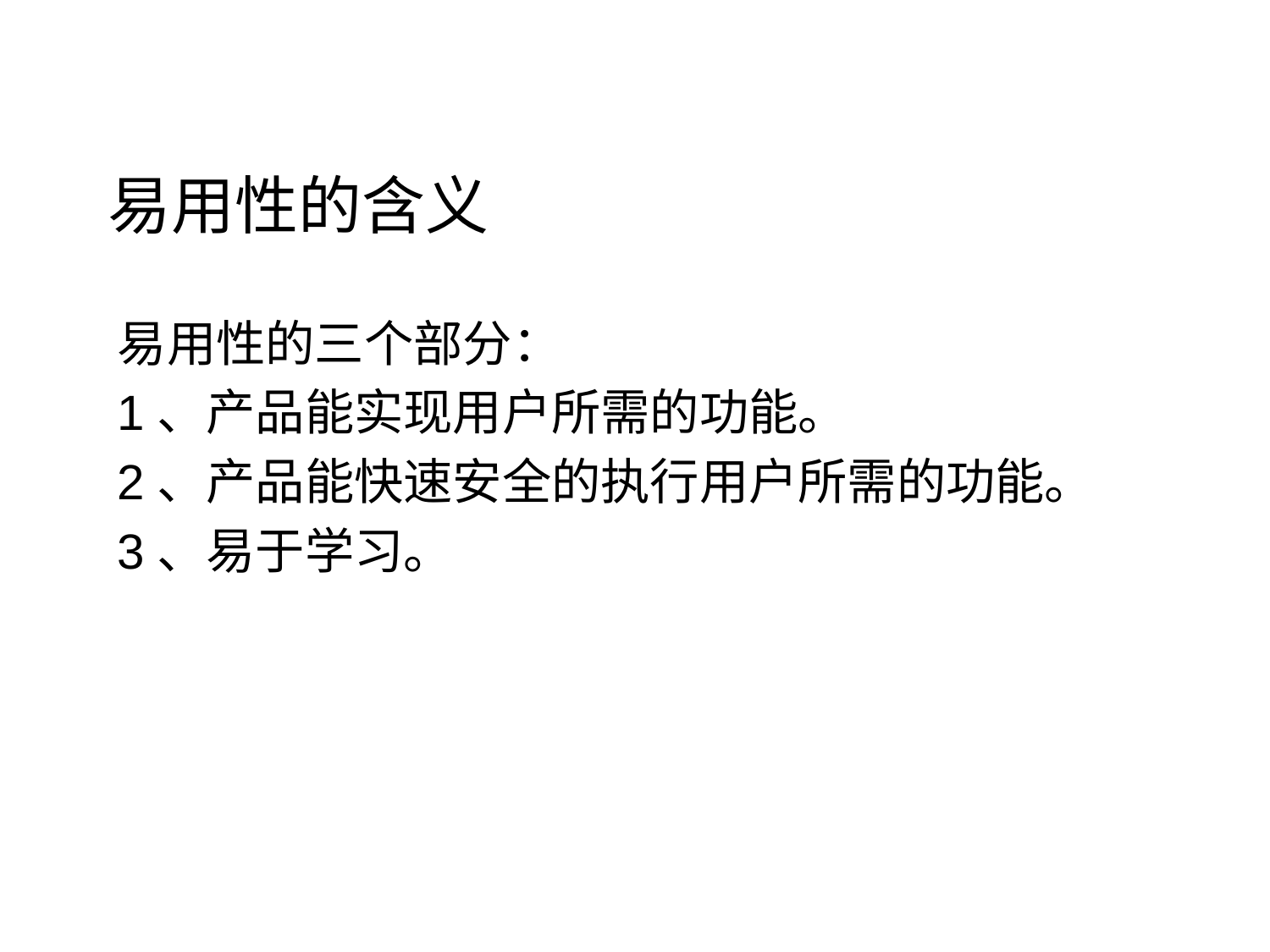

易用性的含义
易用性的三个部分：
1、产品能实现用户所需的功能。
2、产品能快速安全的执行用户所需的功能。
3、易于学习。